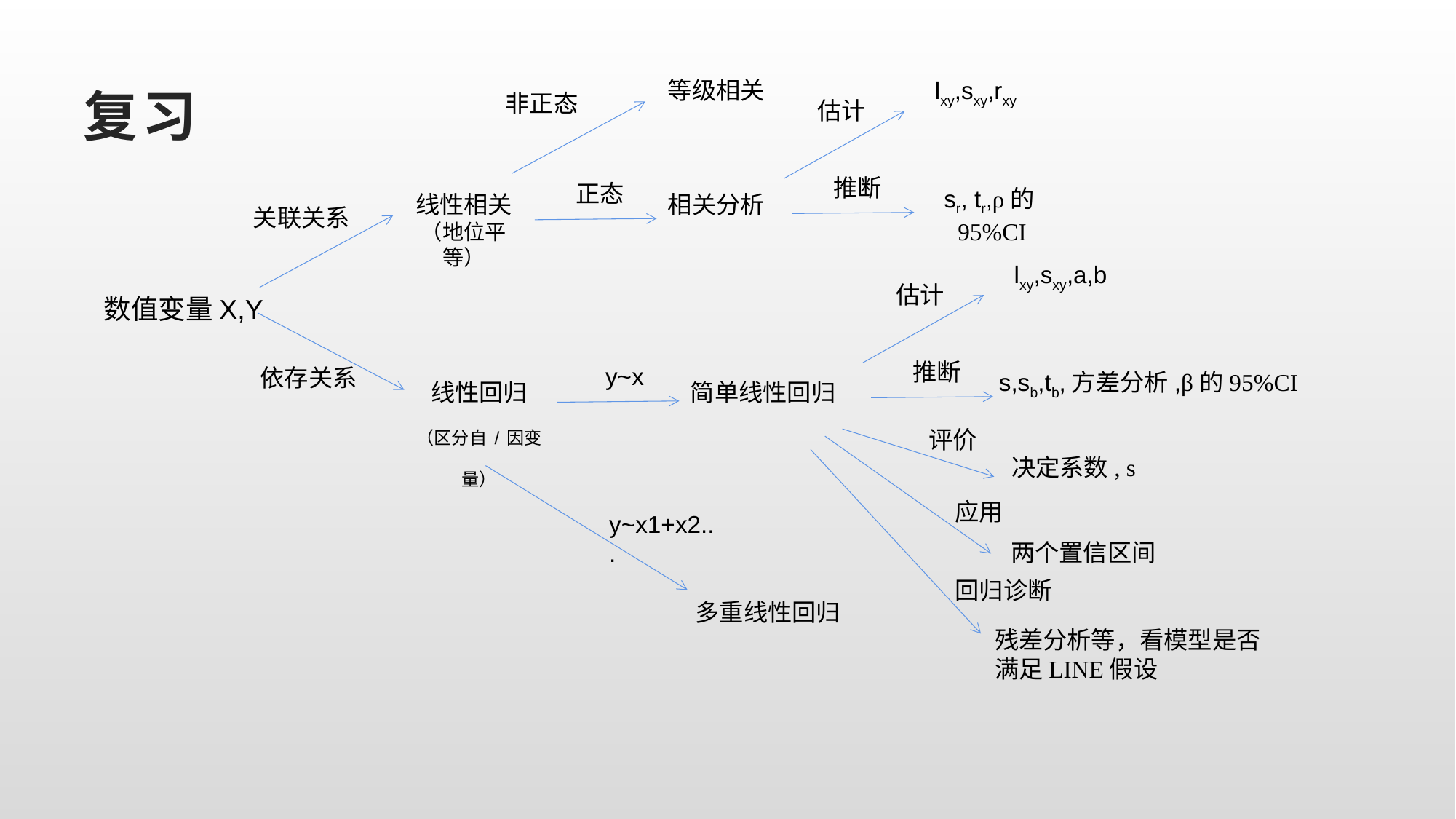

等级相关
lxy,sxy,rxy
# 复习
非正态
估计
推断
正态
sr, tr,ρ的95%CI
线性相关
（地位平等）
相关分析
关联关系
lxy,sxy,a,b
估计
数值变量X,Y
推断
 y~x
依存关系
s,sb,tb,方差分析,β的95%CI
线性回归
（区分自/因变量）
简单线性回归
评价
决定系数, s
应用
y~x1+x2...
两个置信区间
回归诊断
多重线性回归
残差分析等，看模型是否满足LINE假设